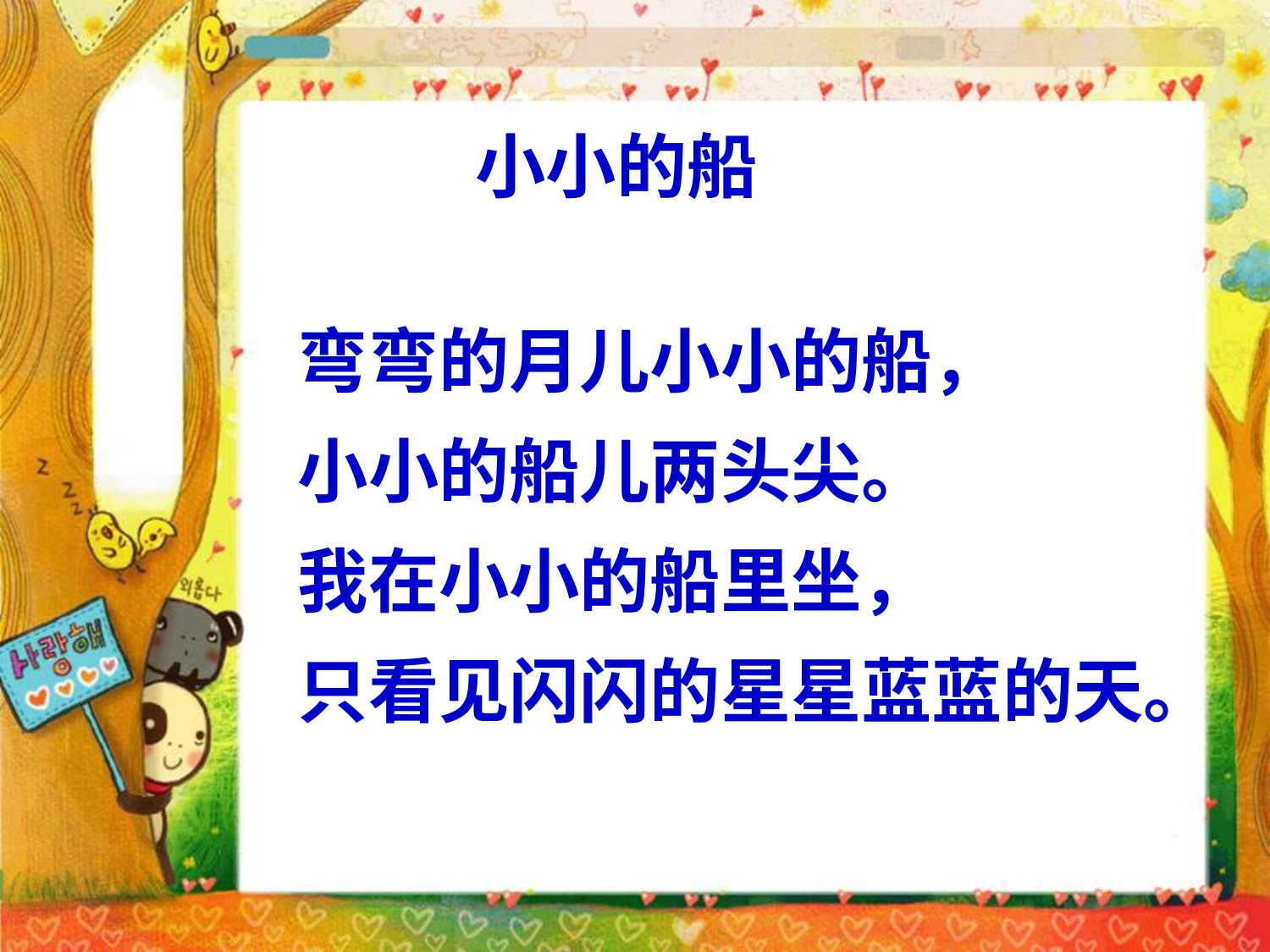

小小的船

弯弯的月儿小小的船，
小小的船儿两头尖。
我在小小的船里坐，
只看见闪闪的星星蓝蓝的天。